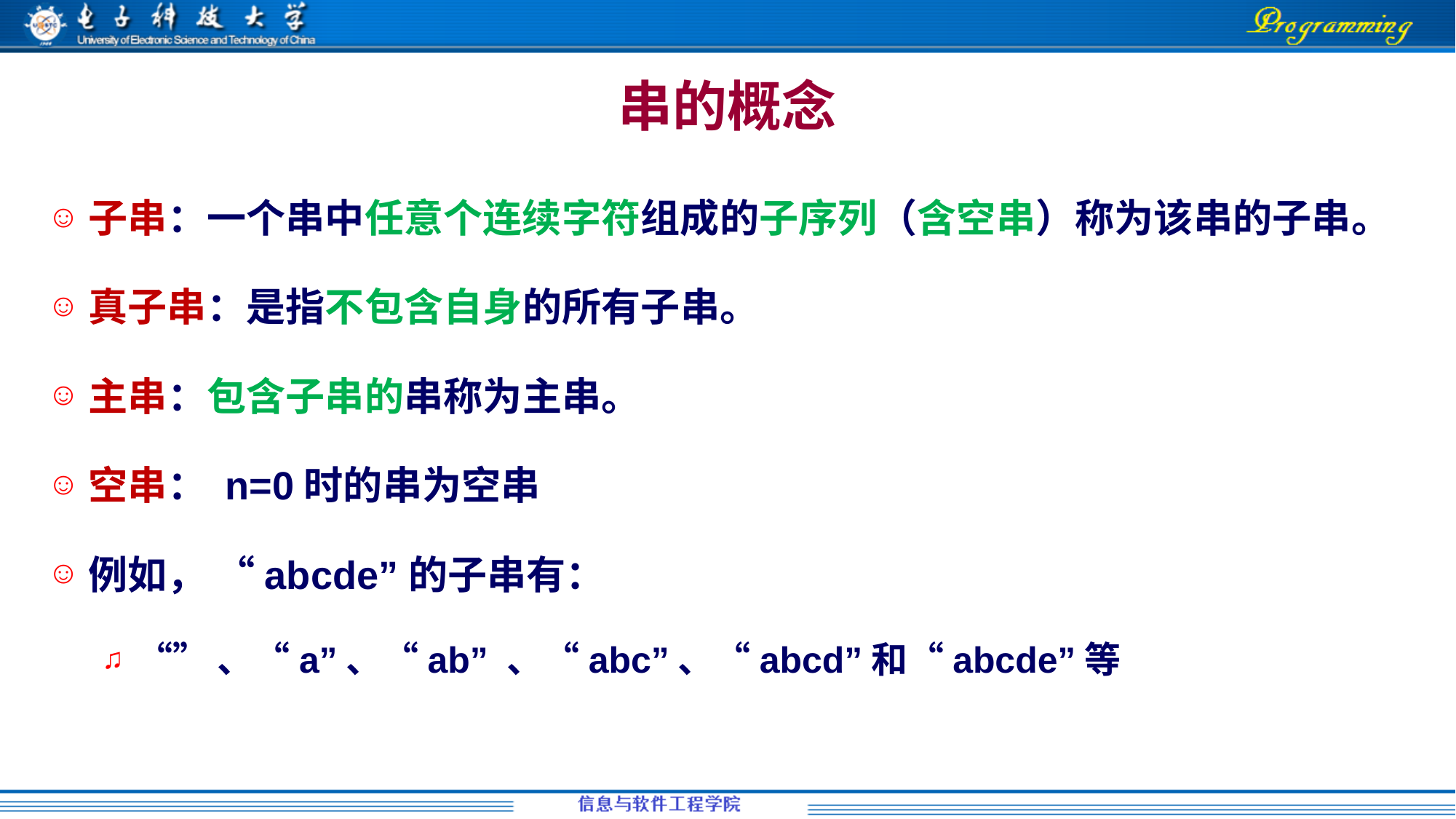

# 串的概念
子串：一个串中任意个连续字符组成的子序列（含空串）称为该串的子串。
真子串：是指不包含自身的所有子串。
主串：包含子串的串称为主串。
空串： n=0时的串为空串
例如， “abcde”的子串有：
“”、“a”、“ab” 、“abc”、“abcd”和“abcde”等